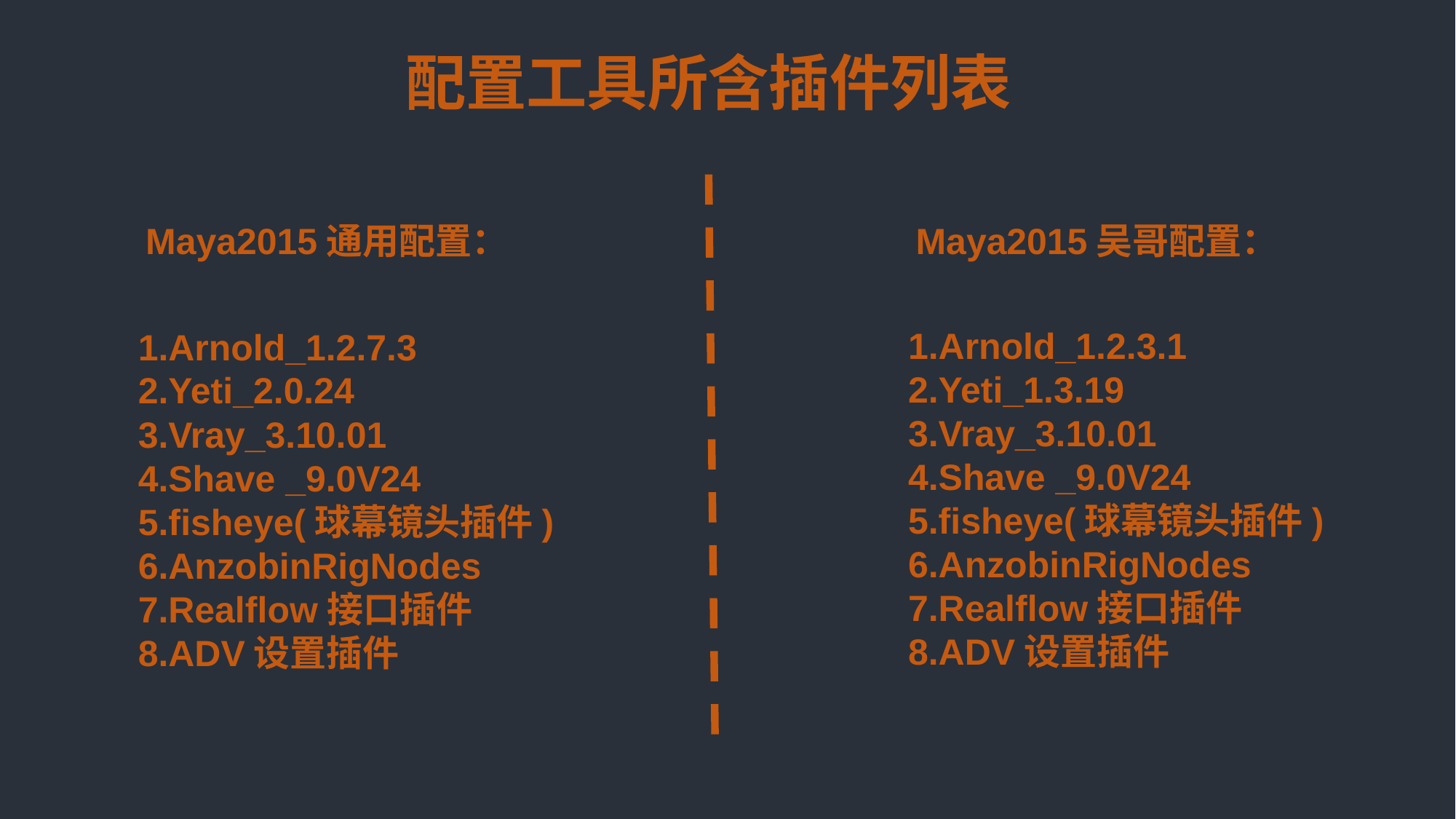

配置工具所含插件列表
Maya2015通用配置：
1.Arnold_1.2.7.3
2.Yeti_2.0.24
3.Vray_3.10.01
4.Shave _9.0V24
5.fisheye(球幕镜头插件)
6.AnzobinRigNodes
7.Realflow接口插件
8.ADV设置插件
Maya2015吴哥配置：
1.Arnold_1.2.3.1
2.Yeti_1.3.19
3.Vray_3.10.01
4.Shave _9.0V24
5.fisheye(球幕镜头插件)
6.AnzobinRigNodes
7.Realflow接口插件
8.ADV设置插件